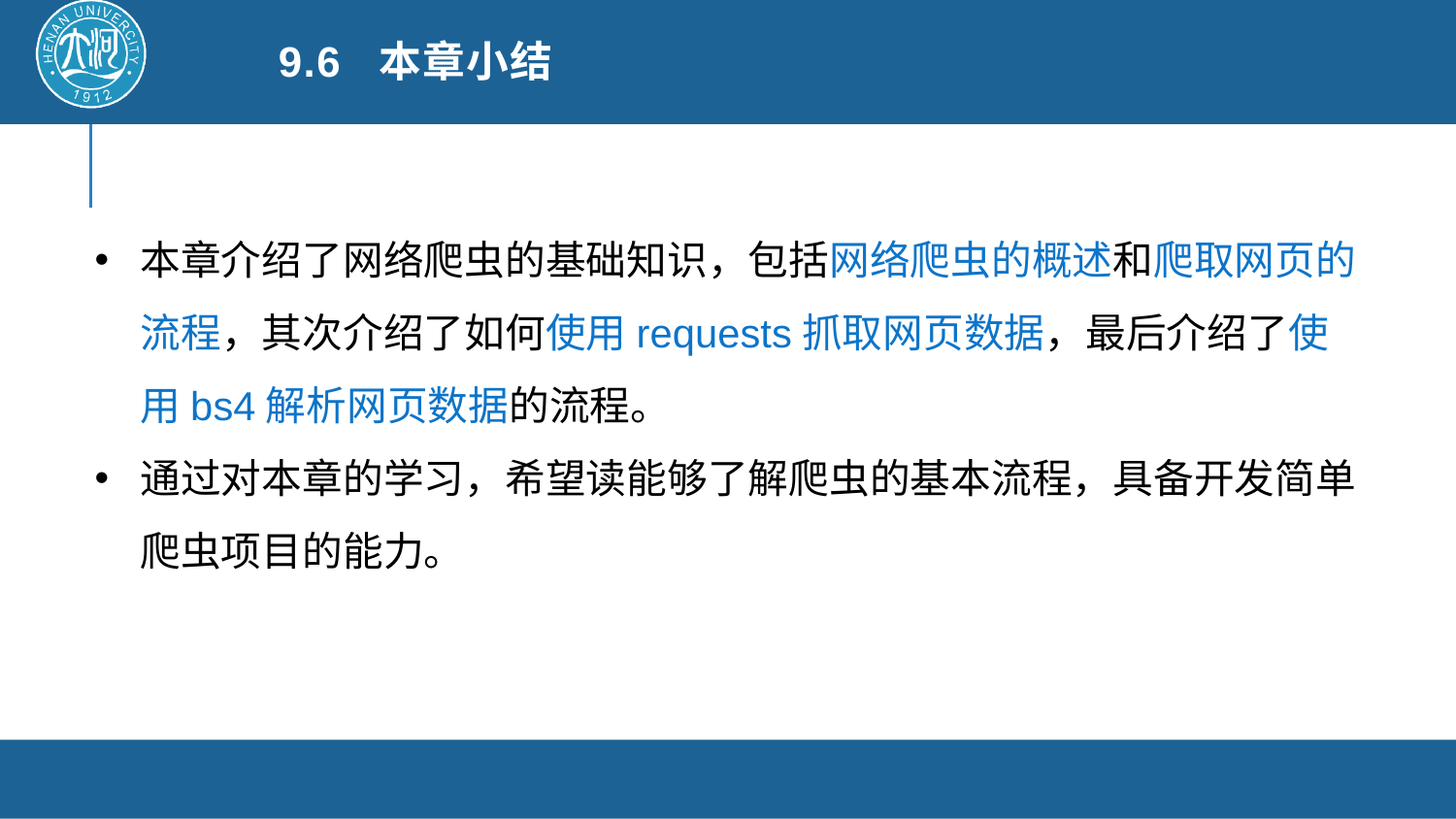

# 9.6  本章小结
本章介绍了网络爬虫的基础知识，包括网络爬虫的概述和爬取网页的流程，其次介绍了如何使用requests抓取网页数据，最后介绍了使用bs4解析网页数据的流程。
通过对本章的学习，希望读能够了解爬虫的基本流程，具备开发简单爬虫项目的能力。